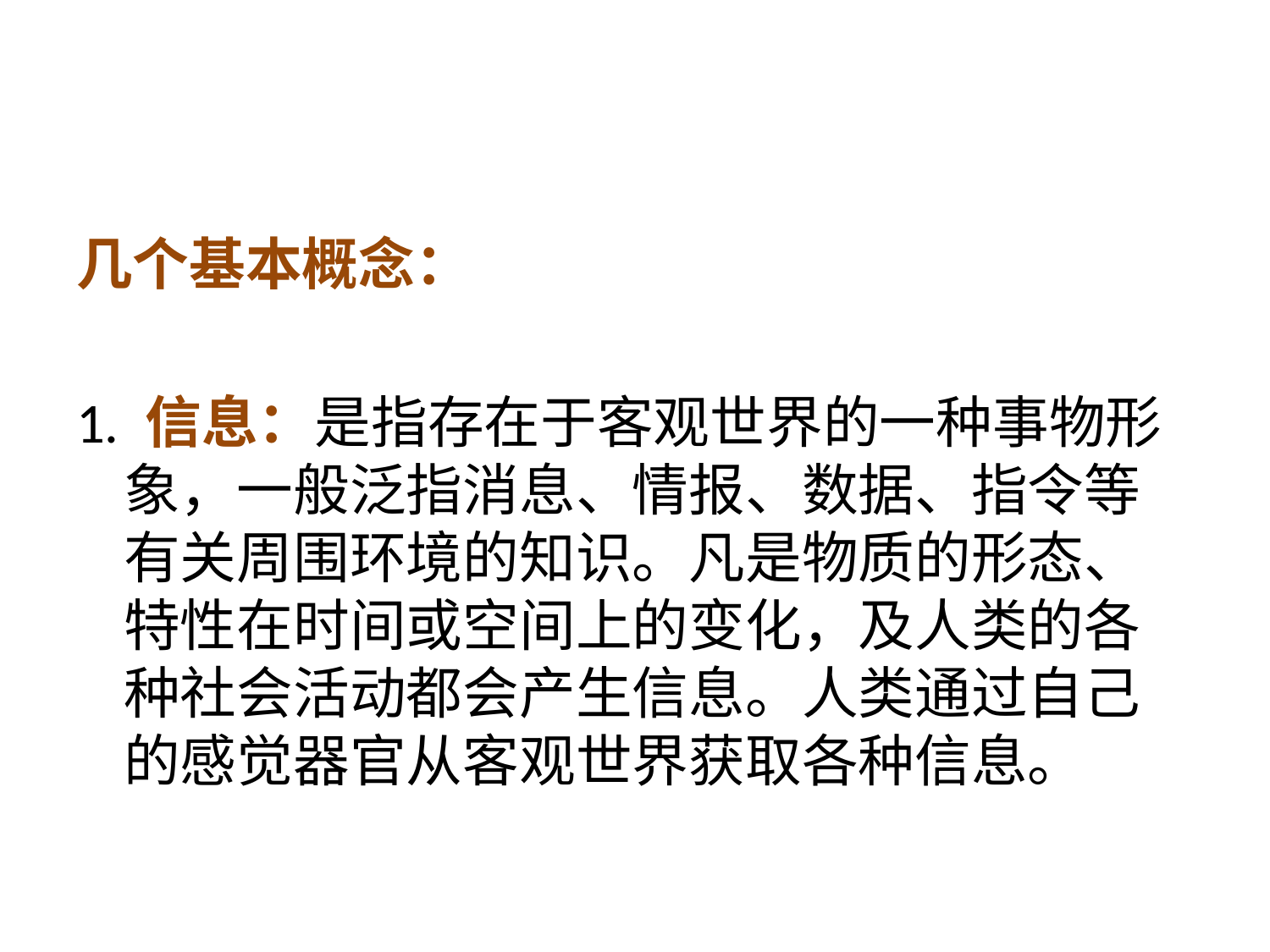

#
几个基本概念：

1. 信息：是指存在于客观世界的一种事物形象，一般泛指消息、情报、数据、指令等有关周围环境的知识。凡是物质的形态、特性在时间或空间上的变化，及人类的各种社会活动都会产生信息。人类通过自己的感觉器官从客观世界获取各种信息。